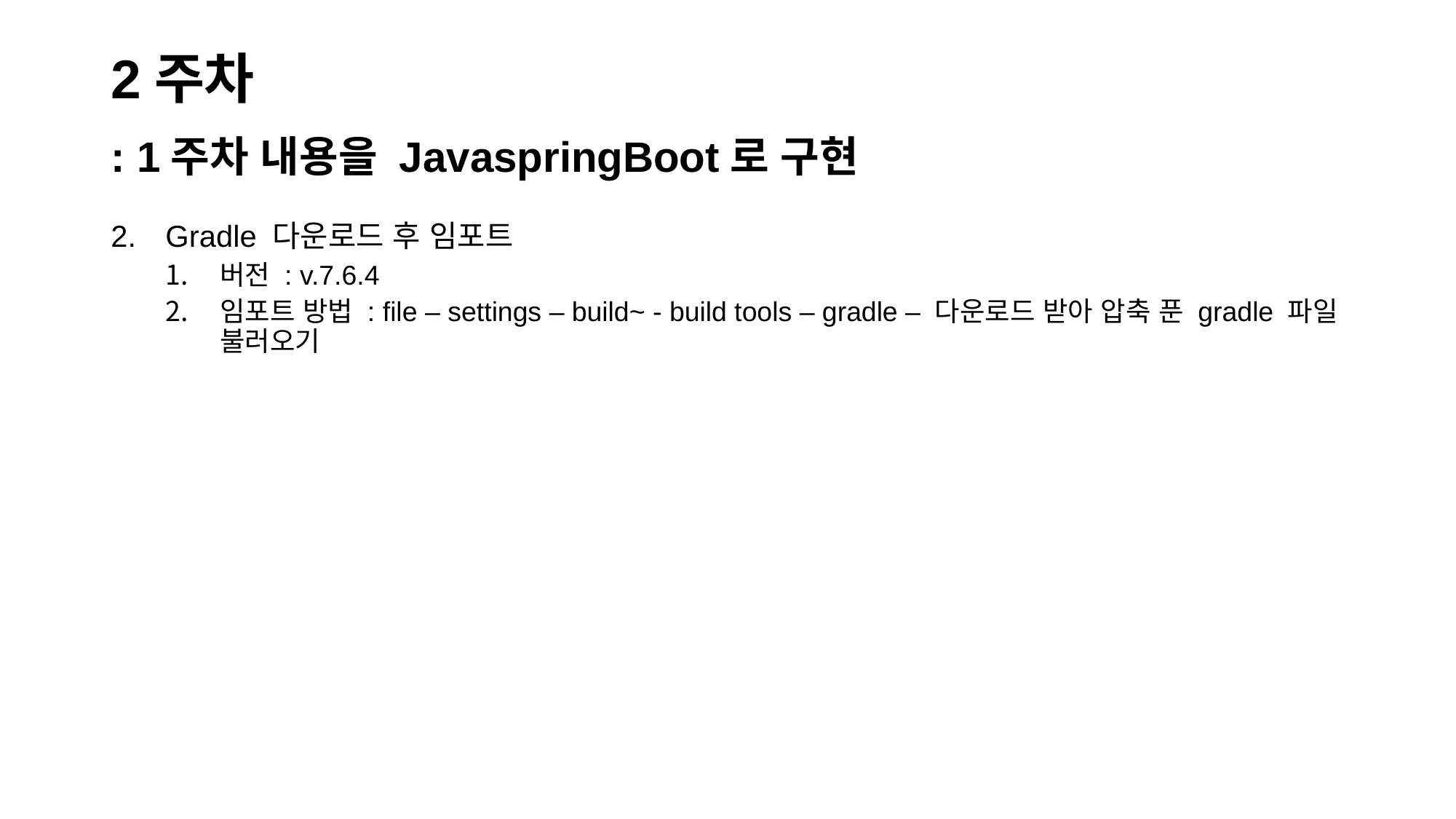

# 2주차
: 1주차 내용을 JavaspringBoot로 구현
Gradle 다운로드 후 임포트
버전 : v.7.6.4
임포트 방법 : file – settings – build~ - build tools – gradle – 다운로드 받아 압축 푼 gradle 파일 불러오기